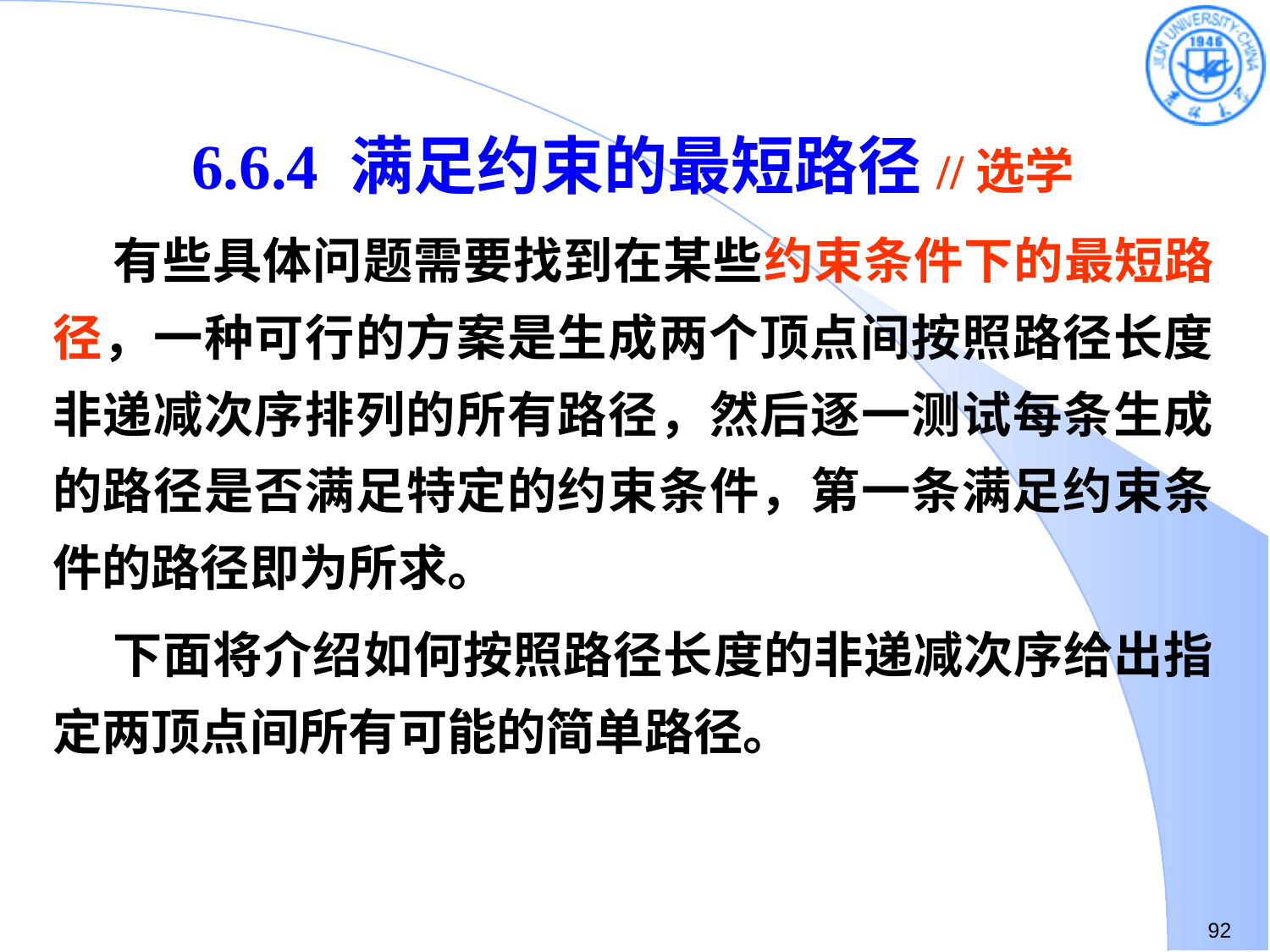

6.6.4 满足约束的最短路径//选学
    有些具体问题需要找到在某些约束条件下的最短路径，一种可行的方案是生成两个顶点间按照路径长度非递减次序排列的所有路径，然后逐一测试每条生成的路径是否满足特定的约束条件，第一条满足约束条件的路径即为所求。
    下面将介绍如何按照路径长度的非递减次序给出指定两顶点间所有可能的简单路径。